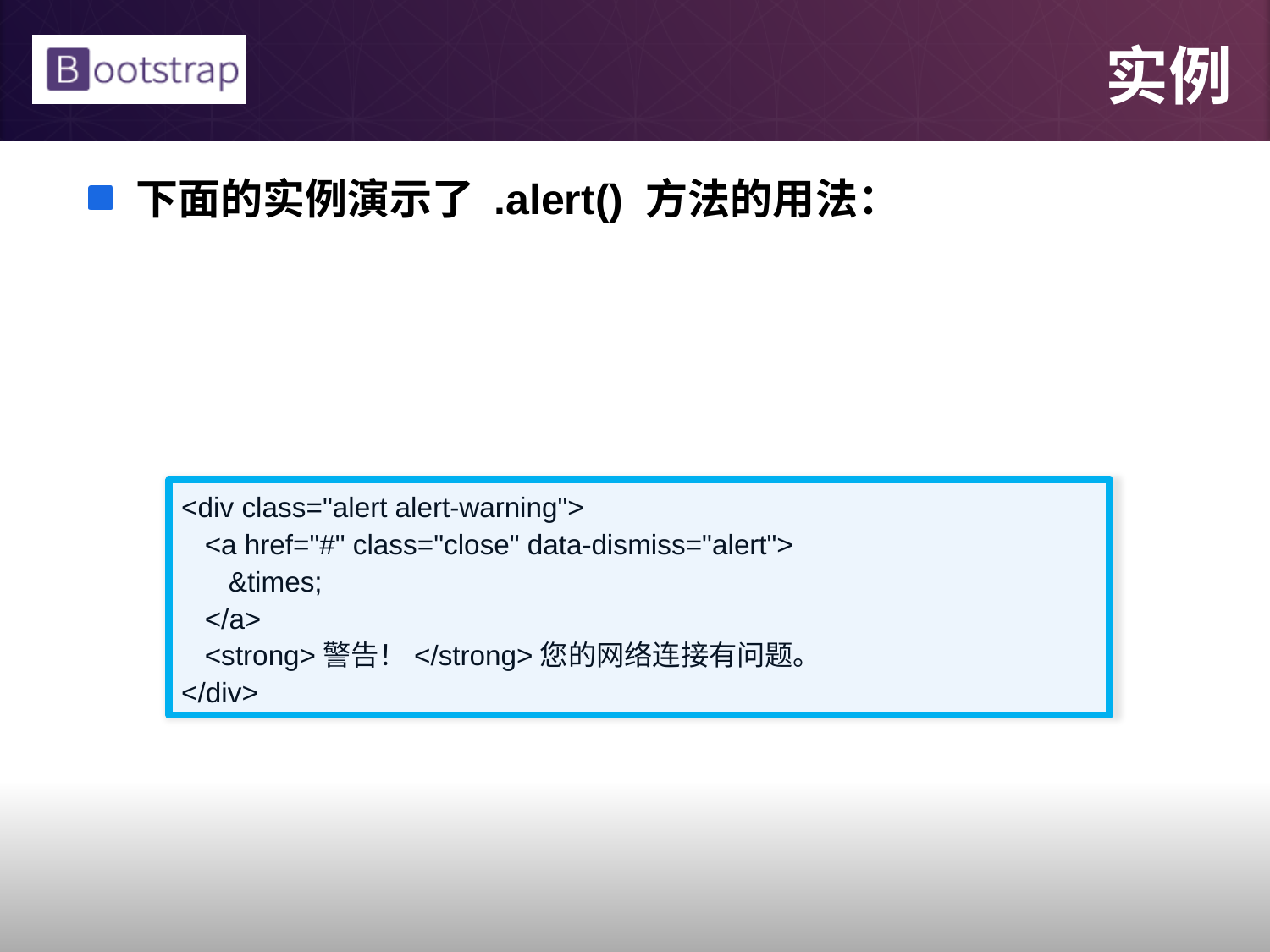

# 实例
下面的实例演示了 .alert() 方法的用法：
<div class="alert alert-warning">
   <a href="#" class="close" data-dismiss="alert">
      &times;
   </a>
   <strong>警告！</strong>您的网络连接有问题。
</div>